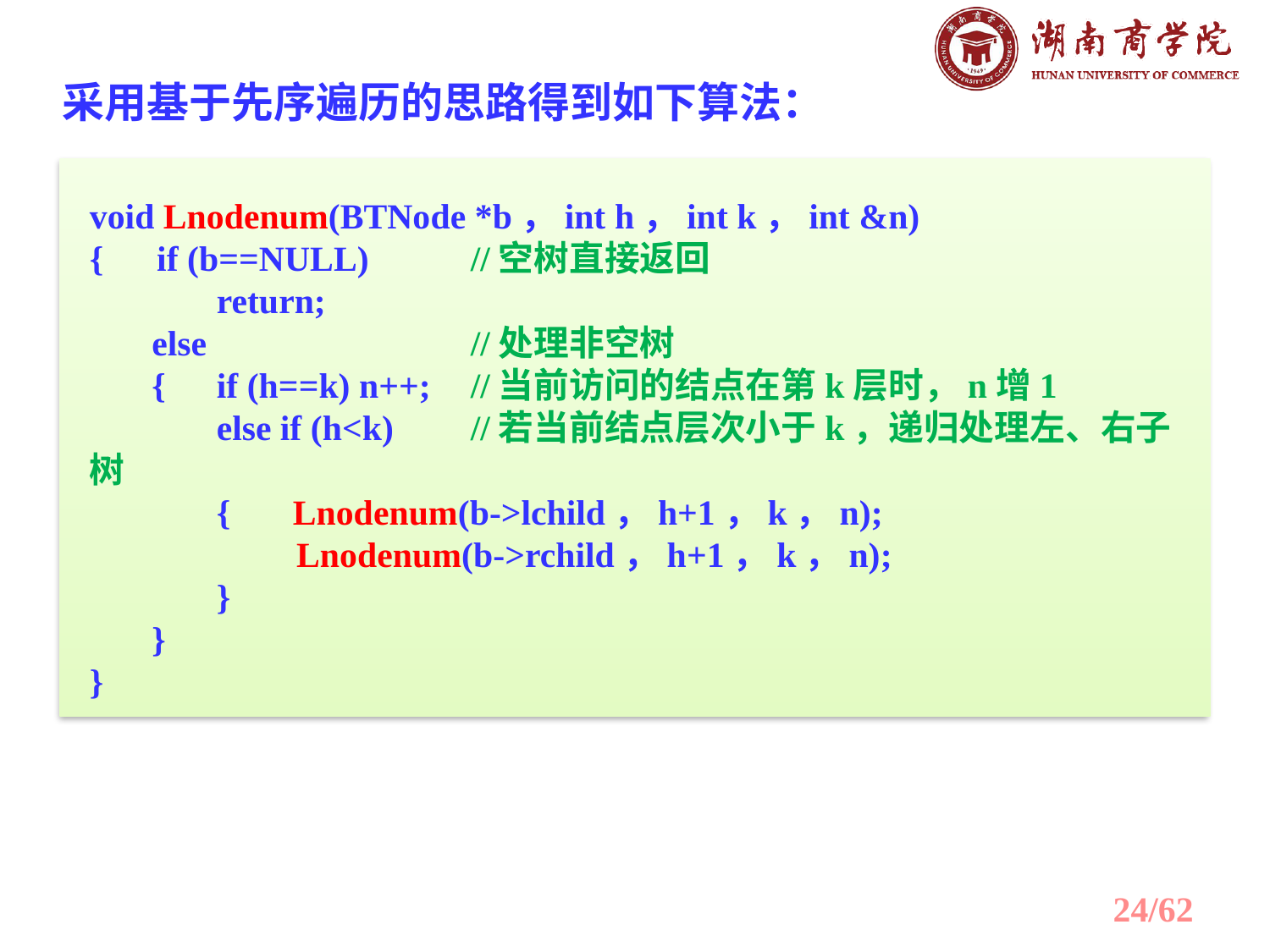

采用基于先序遍历的思路得到如下算法：
void Lnodenum(BTNode *b，int h，int k，int &n)
{      if (b==NULL)	//空树直接返回
	return;
       else			//处理非空树
       {	if (h==k) n++;	//当前访问的结点在第k层时，n增1
	else if (h<k)	//若当前结点层次小于k，递归处理左、右子树
	{       Lnodenum(b->lchild，h+1，k，n);
	         Lnodenum(b->rchild，h+1，k，n);
	}
       }
}
24/62